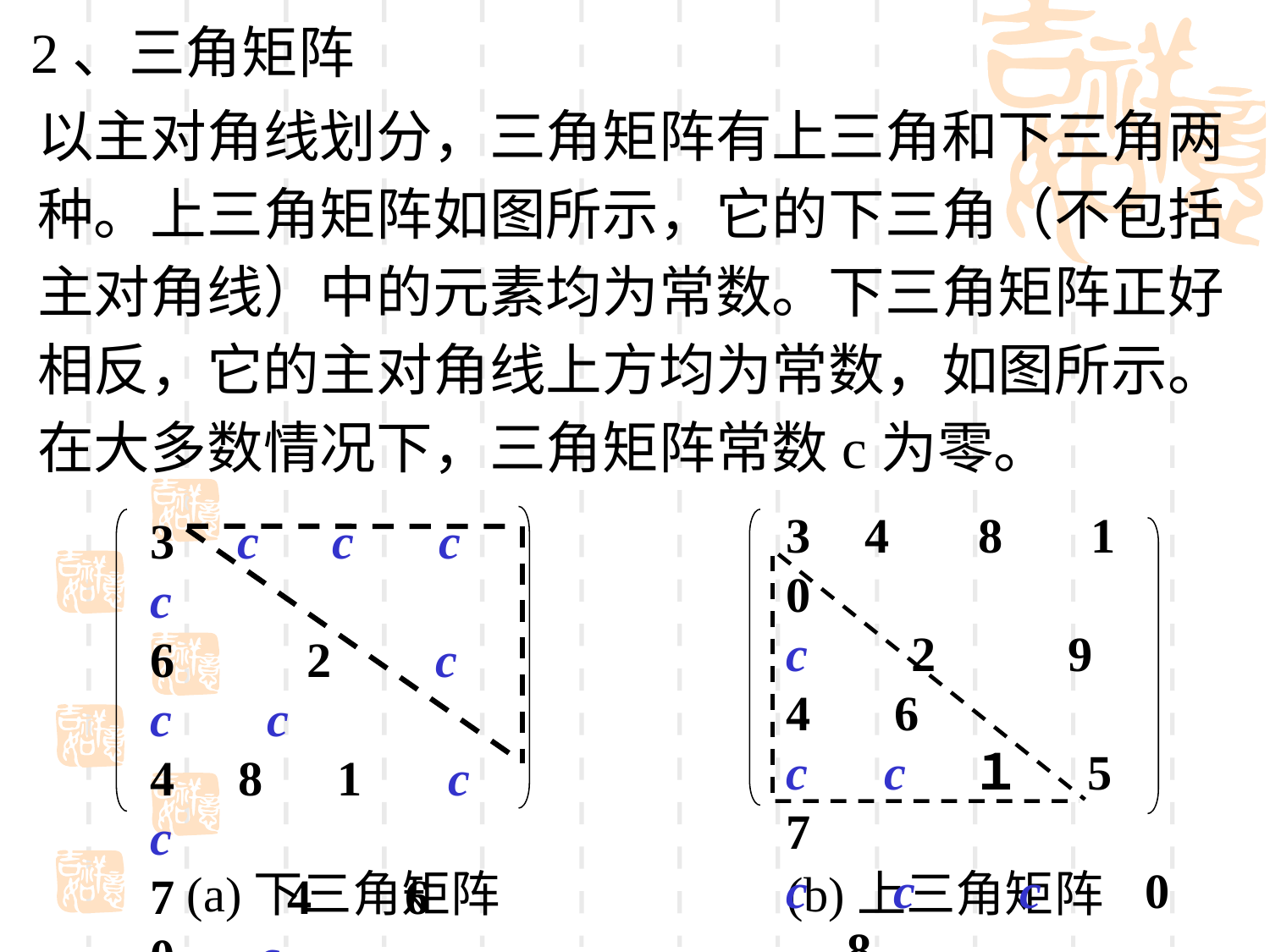

2、三角矩阵
以主对角线划分，三角矩阵有上三角和下三角两种。上三角矩阵如图所示，它的下三角（不包括主对角线）中的元素均为常数。下三角矩阵正好相反，它的主对角线上方均为常数，如图所示。在大多数情况下，三角矩阵常数c为零。
3    4　 8　 1     0
c　2 　9　 4　 6
c　c　１    5     7
c　c　 c　 0 　8
c　c　 c　 c     7

3     c　c　 c　  c
6 　2　c　 c　  c
4     8　1　 c      c
7　 4　6 　0　 c
8　 2　9 　5 　7

(a)下三角矩阵                         (b)上三角矩阵